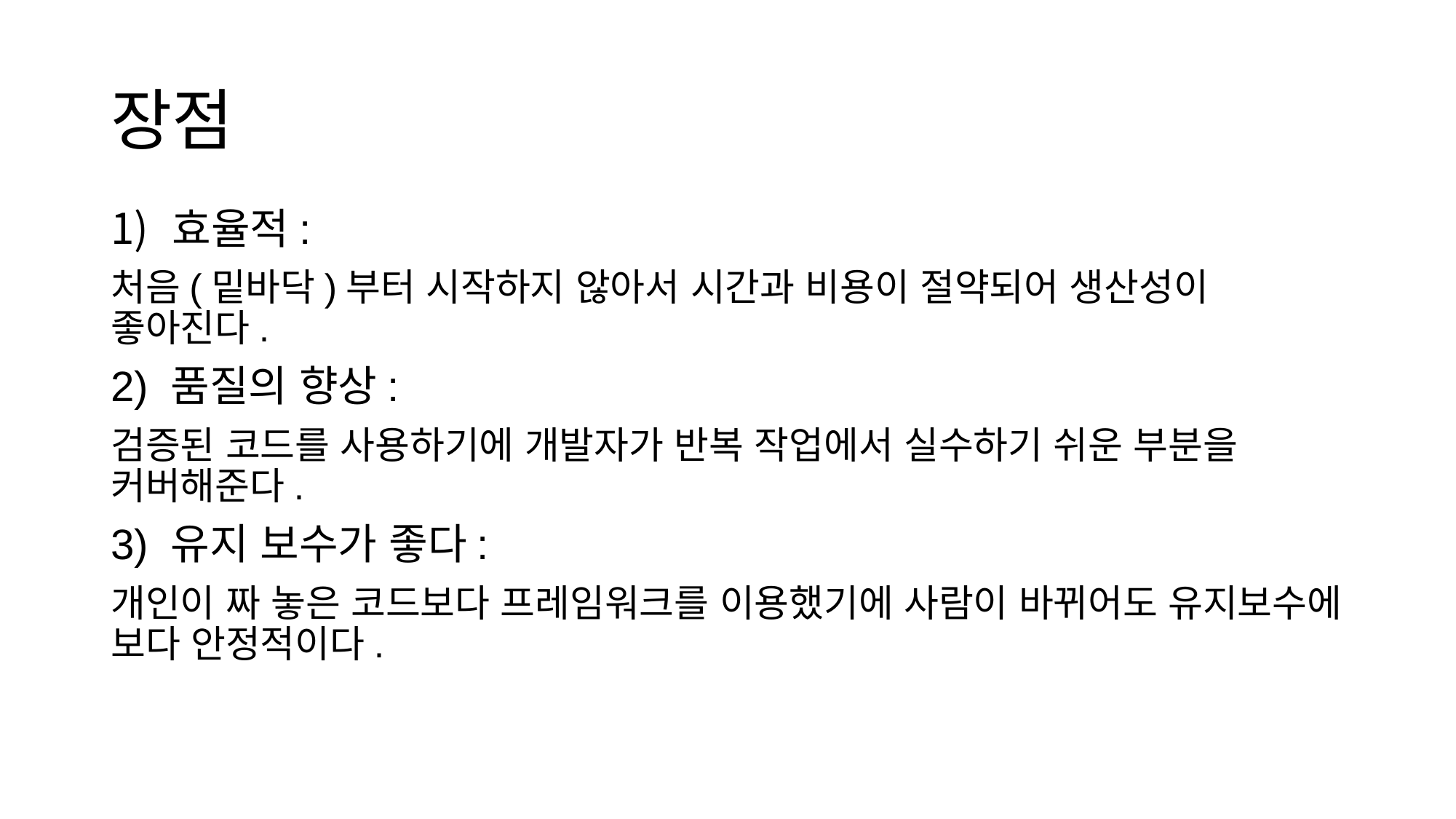

# 장점
효율적:
처음(밑바닥)부터 시작하지 않아서 시간과 비용이 절약되어 생산성이 좋아진다.
2) 품질의 향상:
검증된 코드를 사용하기에 개발자가 반복 작업에서 실수하기 쉬운 부분을 커버해준다.
3) 유지 보수가 좋다:
개인이 짜 놓은 코드보다 프레임워크를 이용했기에 사람이 바뀌어도 유지보수에 보다 안정적이다.